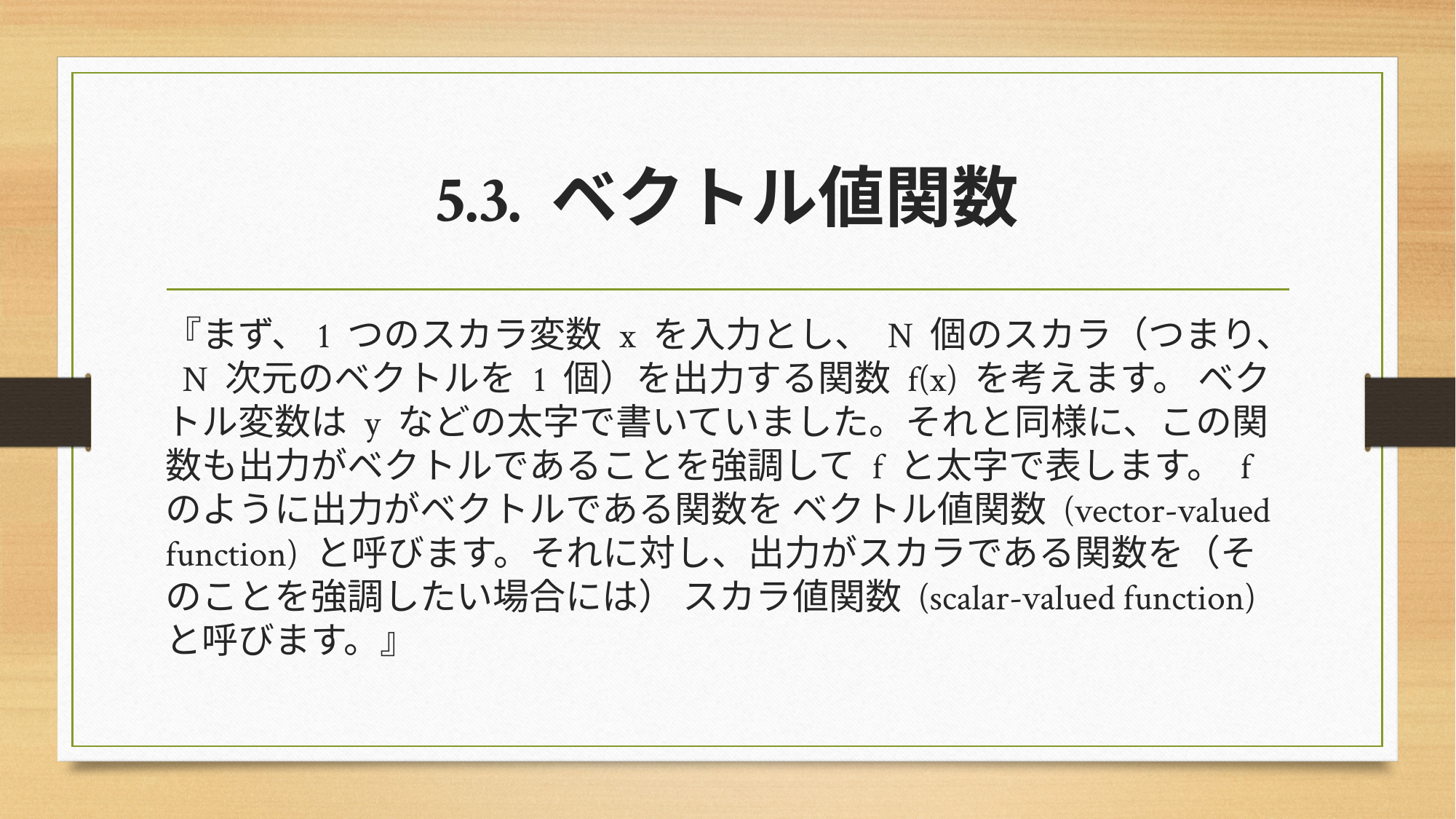

# 5.3. ベクトル値関数
『まず、1 つのスカラ変数 x を入力とし、 N 個のスカラ（つまり、 N 次元のベクトルを 1 個）を出力する関数 f(x) を考えます。 ベクトル変数は y などの太字で書いていました。それと同様に、この関数も出力がベクトルであることを強調して f と太字で表します。 f のように出力がベクトルである関数を ベクトル値関数 (vector-valued function) と呼びます。それに対し、出力がスカラである関数を（そのことを強調したい場合には） スカラ値関数 (scalar-valued function) と呼びます。』